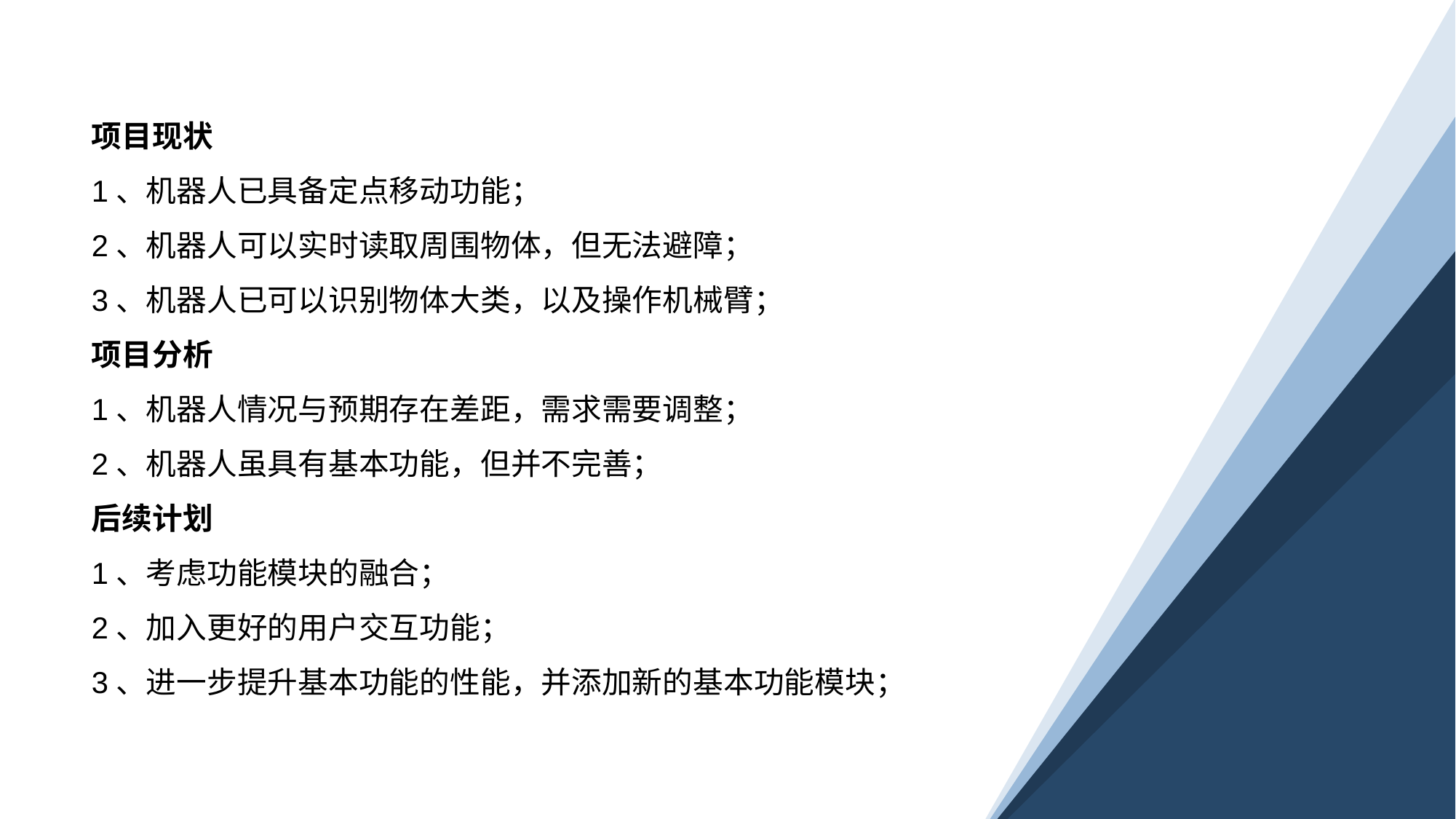

项目现状
1、机器人已具备定点移动功能；
2、机器人可以实时读取周围物体，但无法避障；
3、机器人已可以识别物体大类，以及操作机械臂；
项目分析
1、机器人情况与预期存在差距，需求需要调整；
2、机器人虽具有基本功能，但并不完善；
后续计划
1、考虑功能模块的融合；
2、加入更好的用户交互功能；
3、进一步提升基本功能的性能，并添加新的基本功能模块；